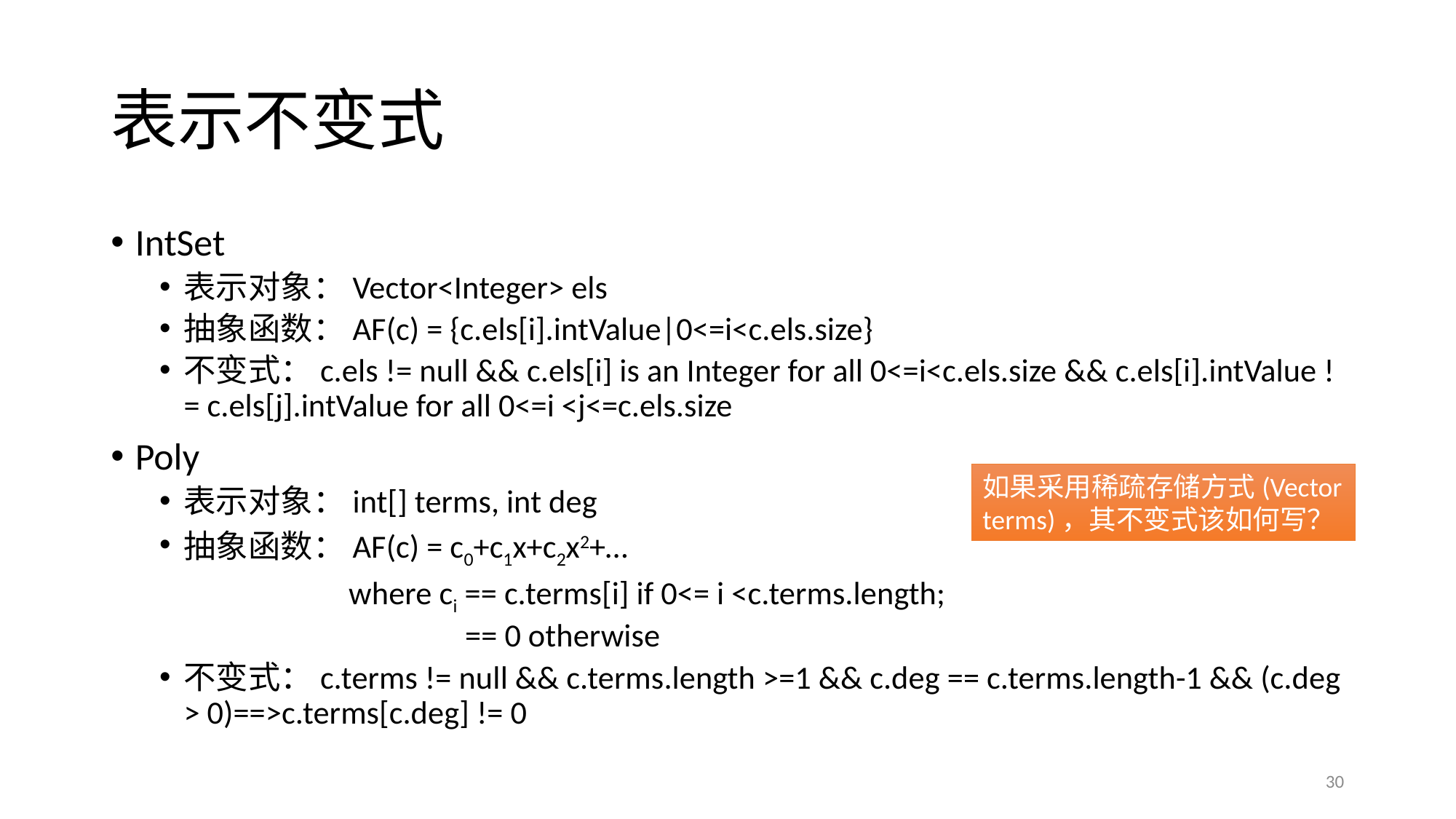

# 表示不变式
IntSet
表示对象：Vector<Integer> els
抽象函数：AF(c) = {c.els[i].intValue|0<=i<c.els.size}
不变式：c.els != null && c.els[i] is an Integer for all 0<=i<c.els.size && c.els[i].intValue != c.els[j].intValue for all 0<=i <j<=c.els.size
Poly
表示对象：int[] terms, int deg
抽象函数：AF(c) = c0+c1x+c2x2+…
                          where ci == c.terms[i] if 0<= i <c.terms.length;
                                          == 0 otherwise
不变式：c.terms != null && c.terms.length >=1 && c.deg == c.terms.length-1 && (c.deg > 0)==>c.terms[c.deg] != 0
如果采用稀疏存储方式(Vector terms)，其不变式该如何写？
30